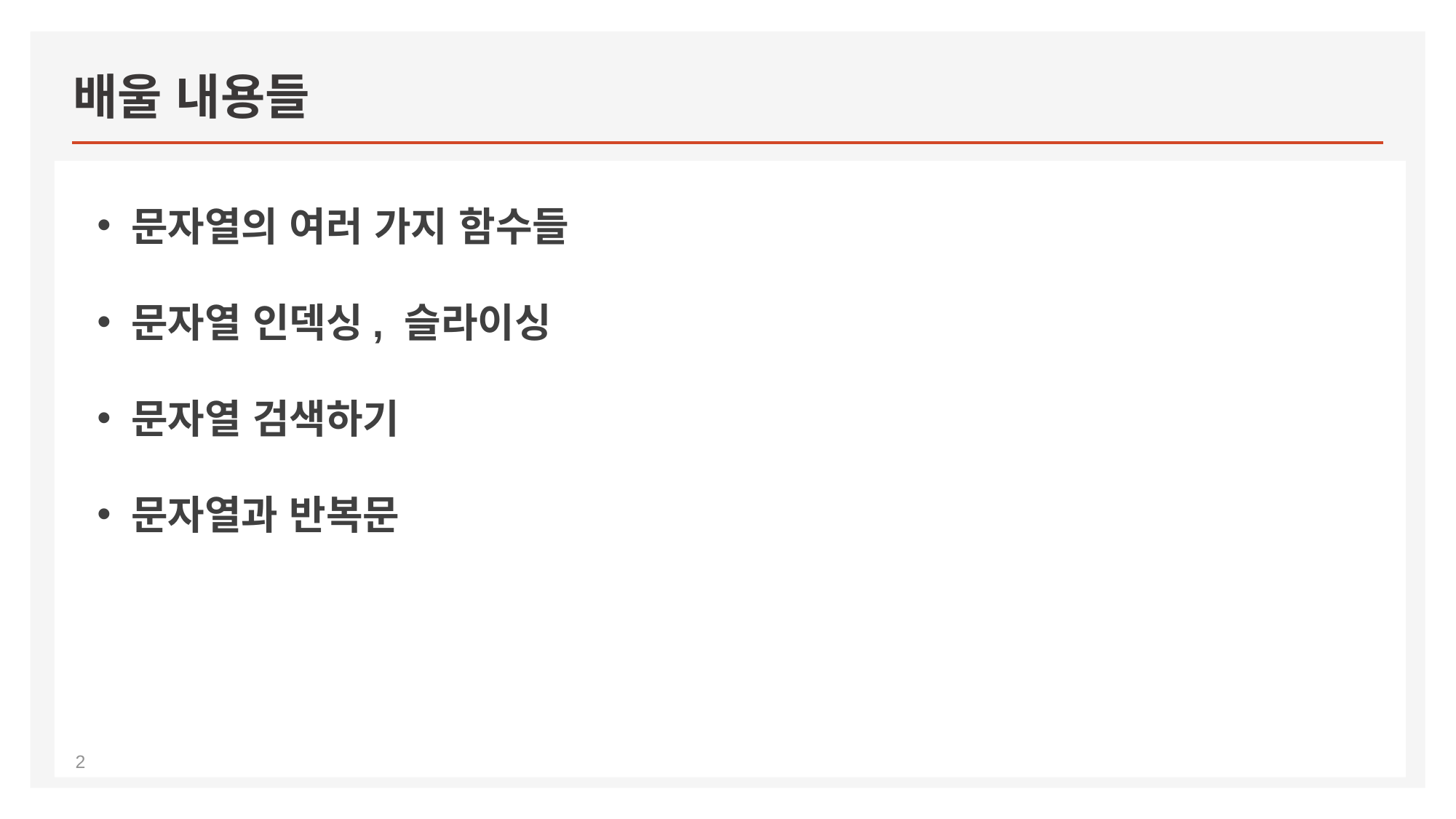

# 배울 내용들
문자열의 여러 가지 함수들
문자열 인덱싱, 슬라이싱
문자열 검색하기
문자열과 반복문

2